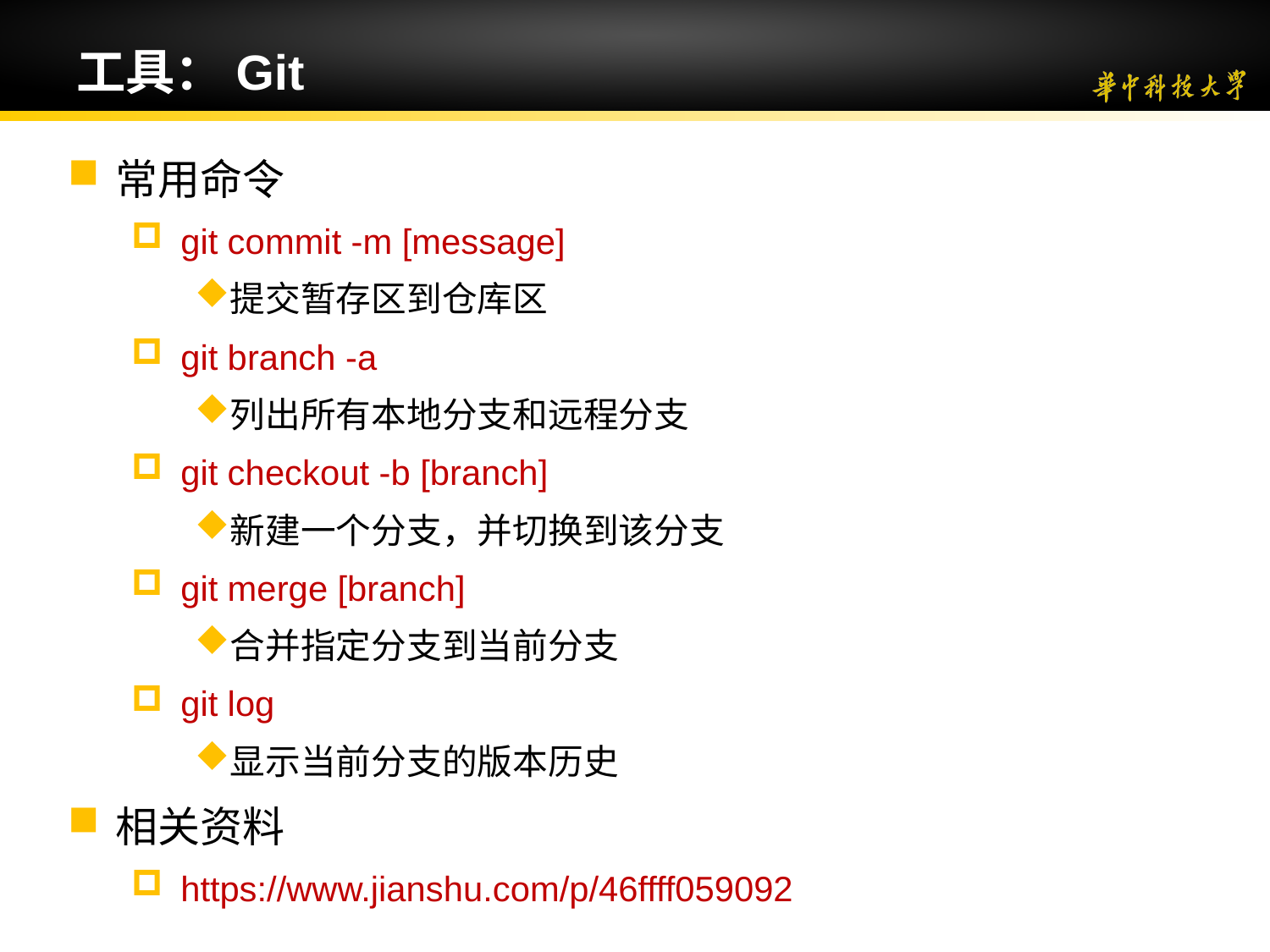

# 工具：Git
常用命令
git commit -m [message]
提交暂存区到仓库区
git branch -a
列出所有本地分支和远程分支
git checkout -b [branch]
新建一个分支，并切换到该分支
git merge [branch]
合并指定分支到当前分支
git log
显示当前分支的版本历史
相关资料
https://www.jianshu.com/p/46ffff059092